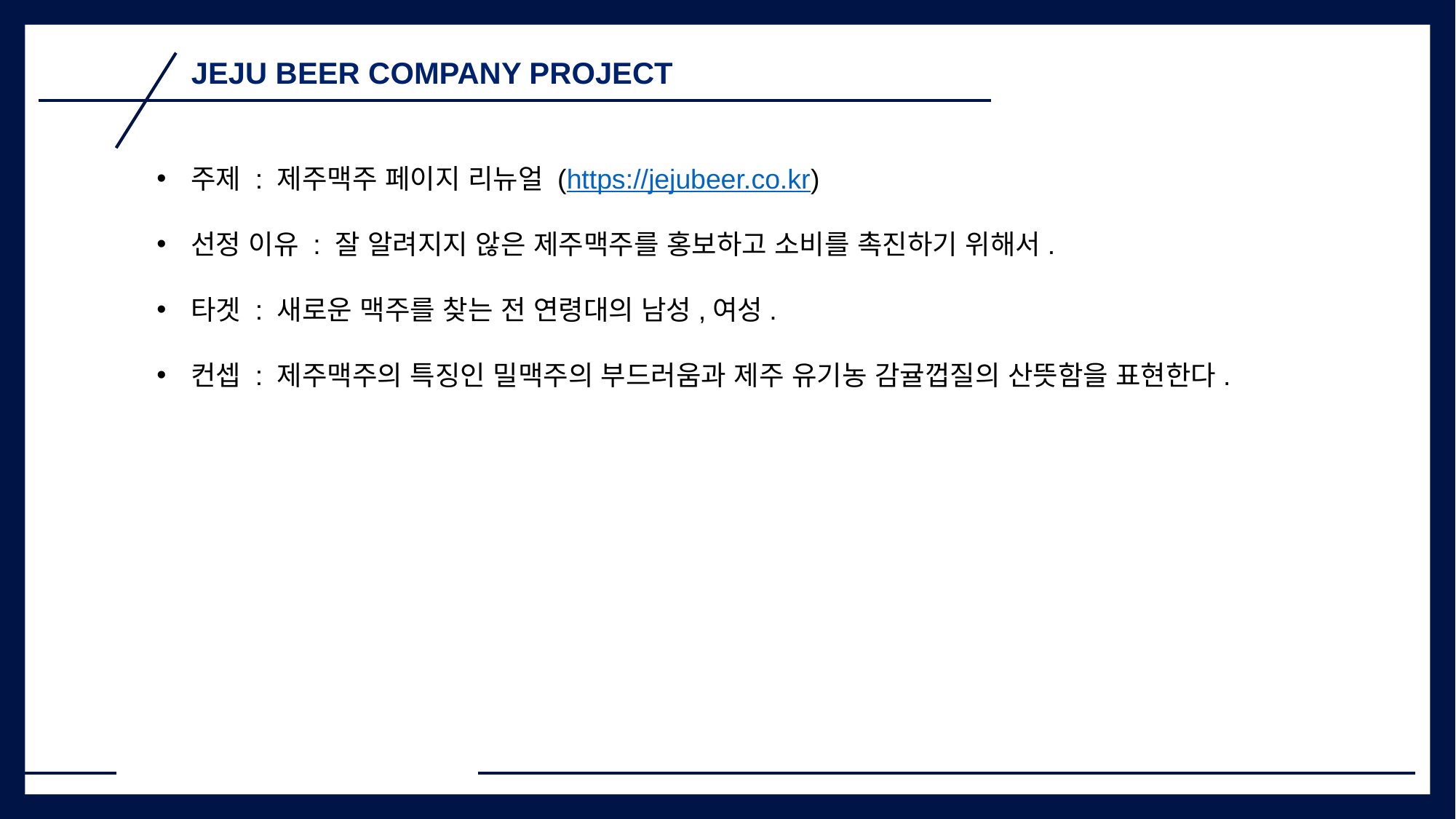

JEJU BEER COMPANY PROJECT
주제 : 제주맥주 페이지 리뉴얼 (https://jejubeer.co.kr)

선정 이유 : 잘 알려지지 않은 제주맥주를 홍보하고 소비를 촉진하기 위해서.

타겟 : 새로운 맥주를 찾는 전 연령대의 남성,여성.

컨셉 : 제주맥주의 특징인 밀맥주의 부드러움과 제주 유기농 감귤껍질의 산뜻함을 표현한다.